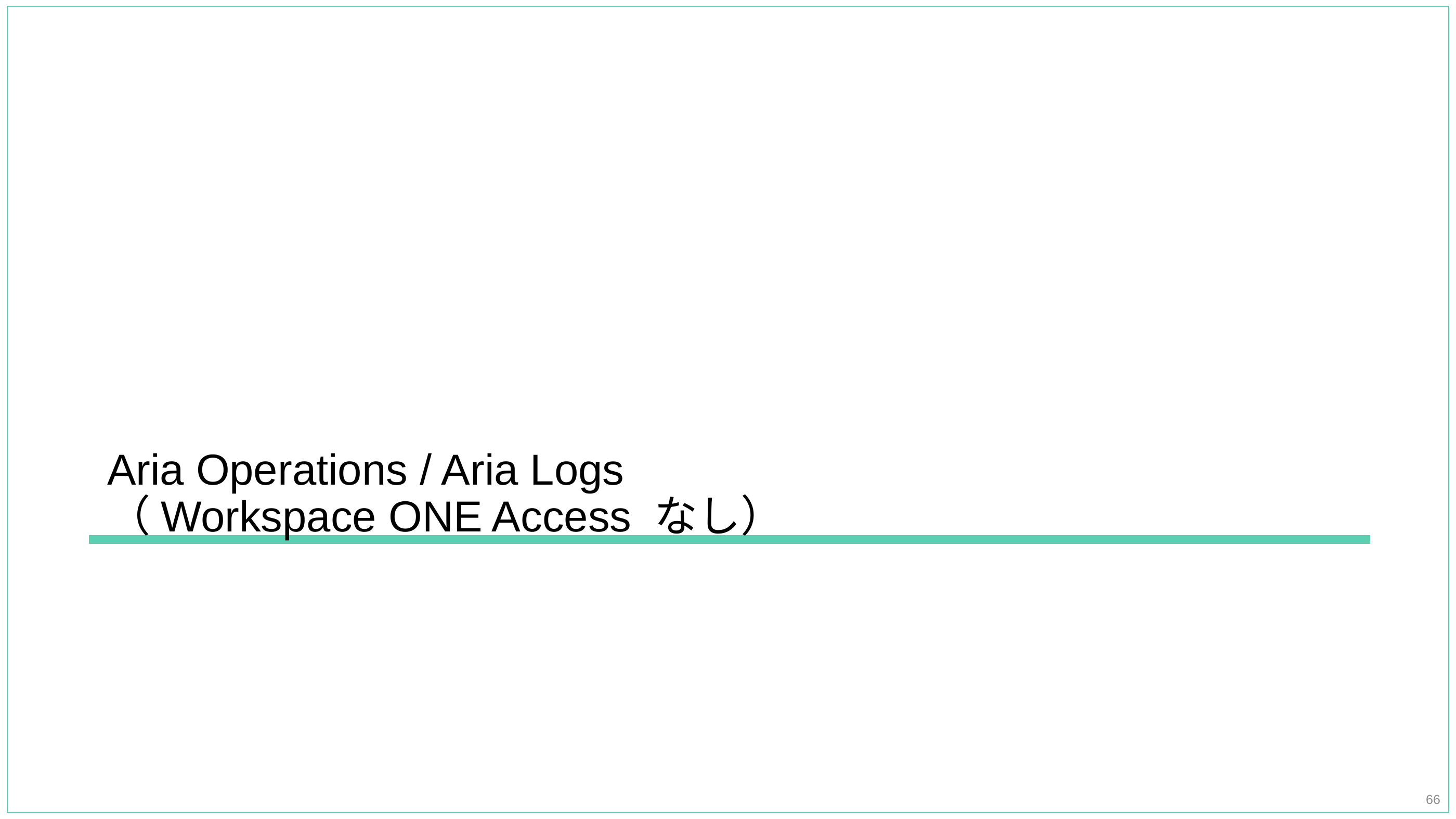

# Aria Operations / Aria Logs （Workspace ONE Access なし）

66